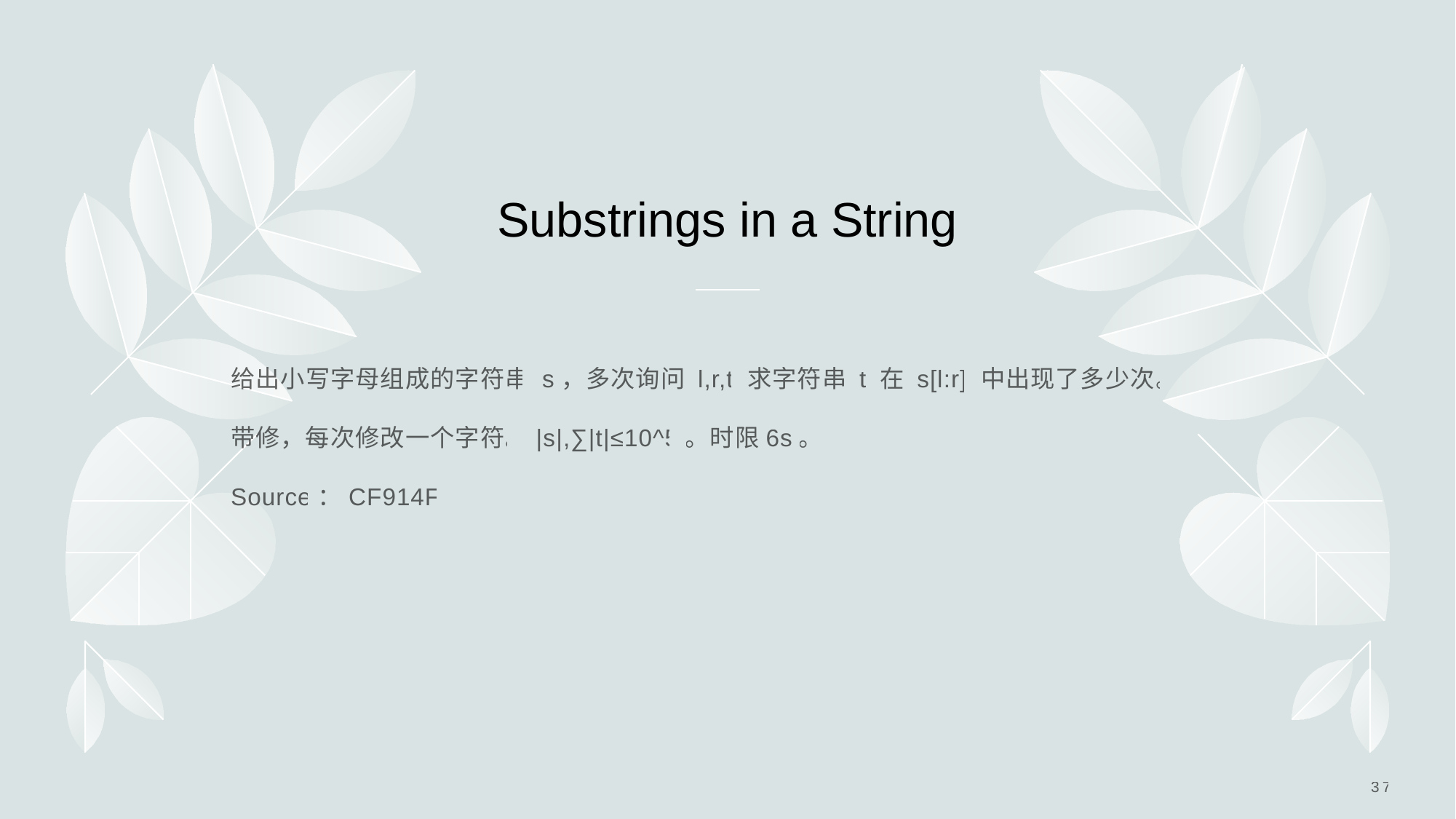

# Substrings in a String
	给出小写字母组成的字符串 s，多次询问 l,r,t 求字符串 t 在 s[l:r] 中出现了多少次。
	带修，每次修改一个字符。|s|,∑|t|≤10^5。时限6s。
	Source：CF914F
37